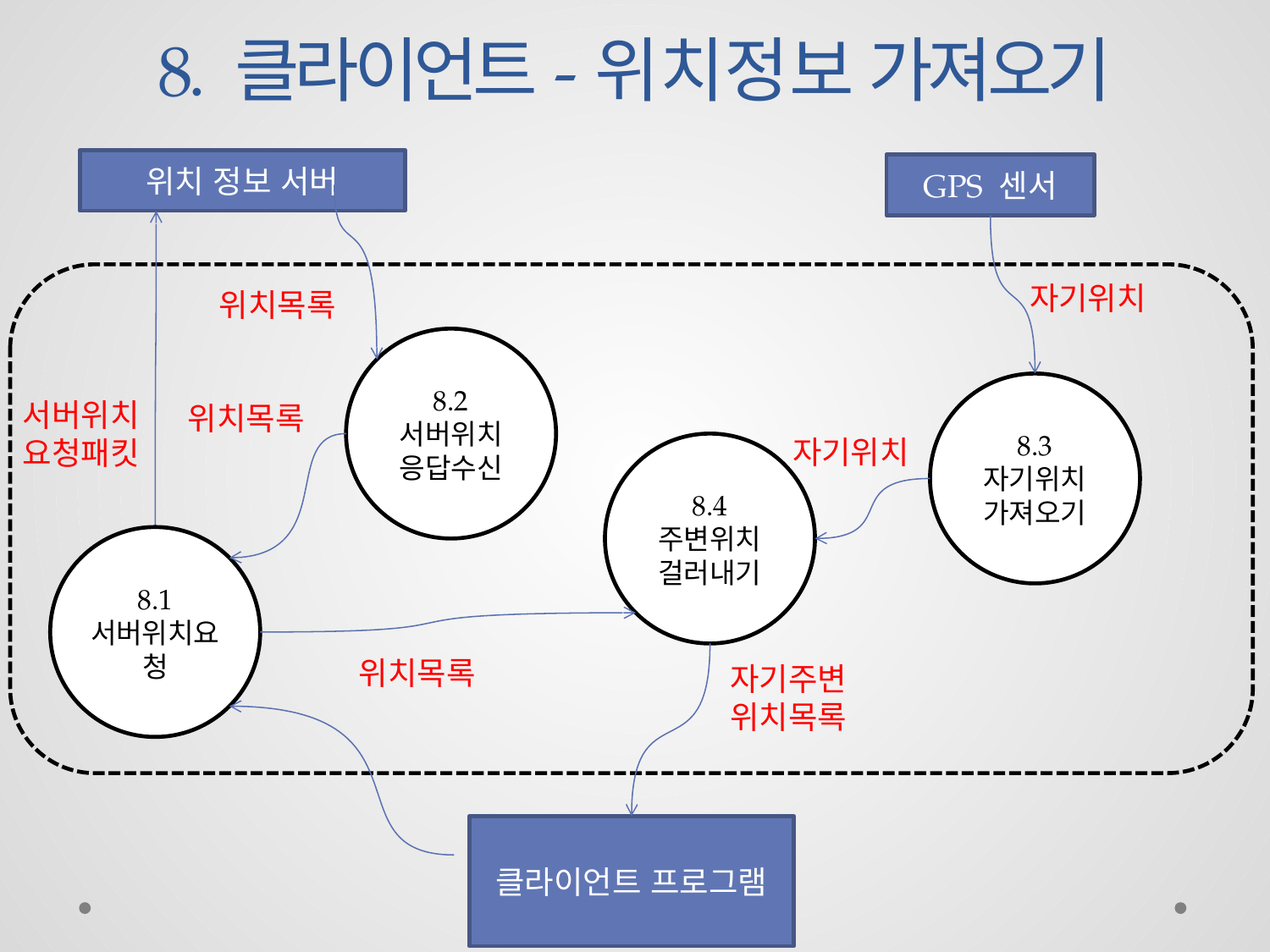

# 8. 클라이언트-위치정보 가져오기
위치 정보 서버
GPS 센서

자기위치
위치목록
8.2
서버위치
응답수신
8.3
자기위치
가져오기
서버위치
요청패킷
위치목록
자기위치
8.4
주변위치
걸러내기
8.1
서버위치요청
위치목록
자기주변
위치목록
클라이언트 프로그램